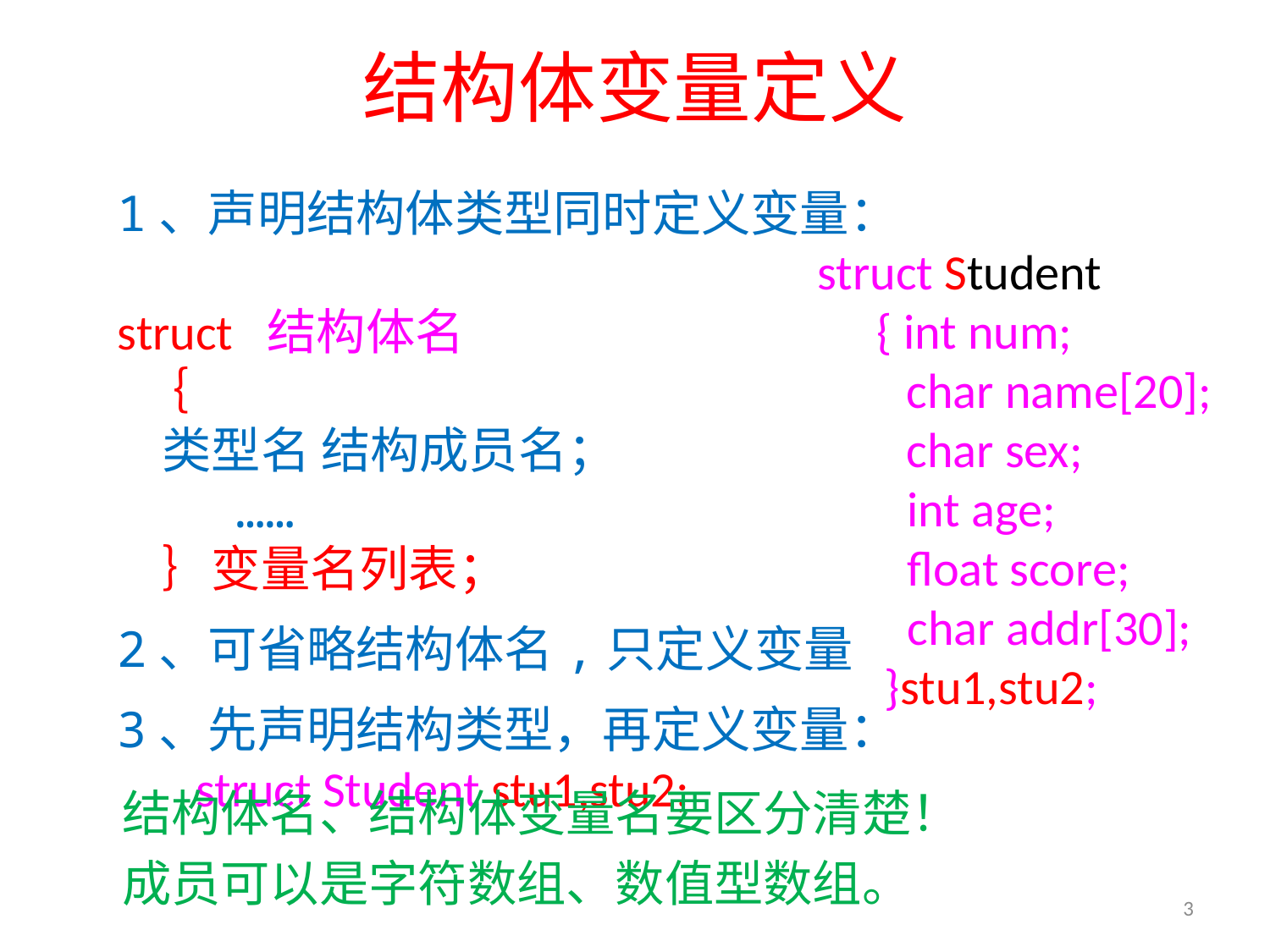

# 结构体变量定义
1、声明结构体类型同时定义变量：
struct  结构体名
 ｛
   类型名 结构成员名；
    ……
   ｝变量名列表；
2、可省略结构体名,只定义变量
3、先声明结构类型，再定义变量：
       struct Student stu1,stu2;
struct Student
  { int num;
   char name[20];
   char sex;
        int age;
        float score;
        char addr[30];
      }stu1,stu2;
结构体名、结构体变量名要区分清楚！
成员可以是字符数组、数值型数组。
3